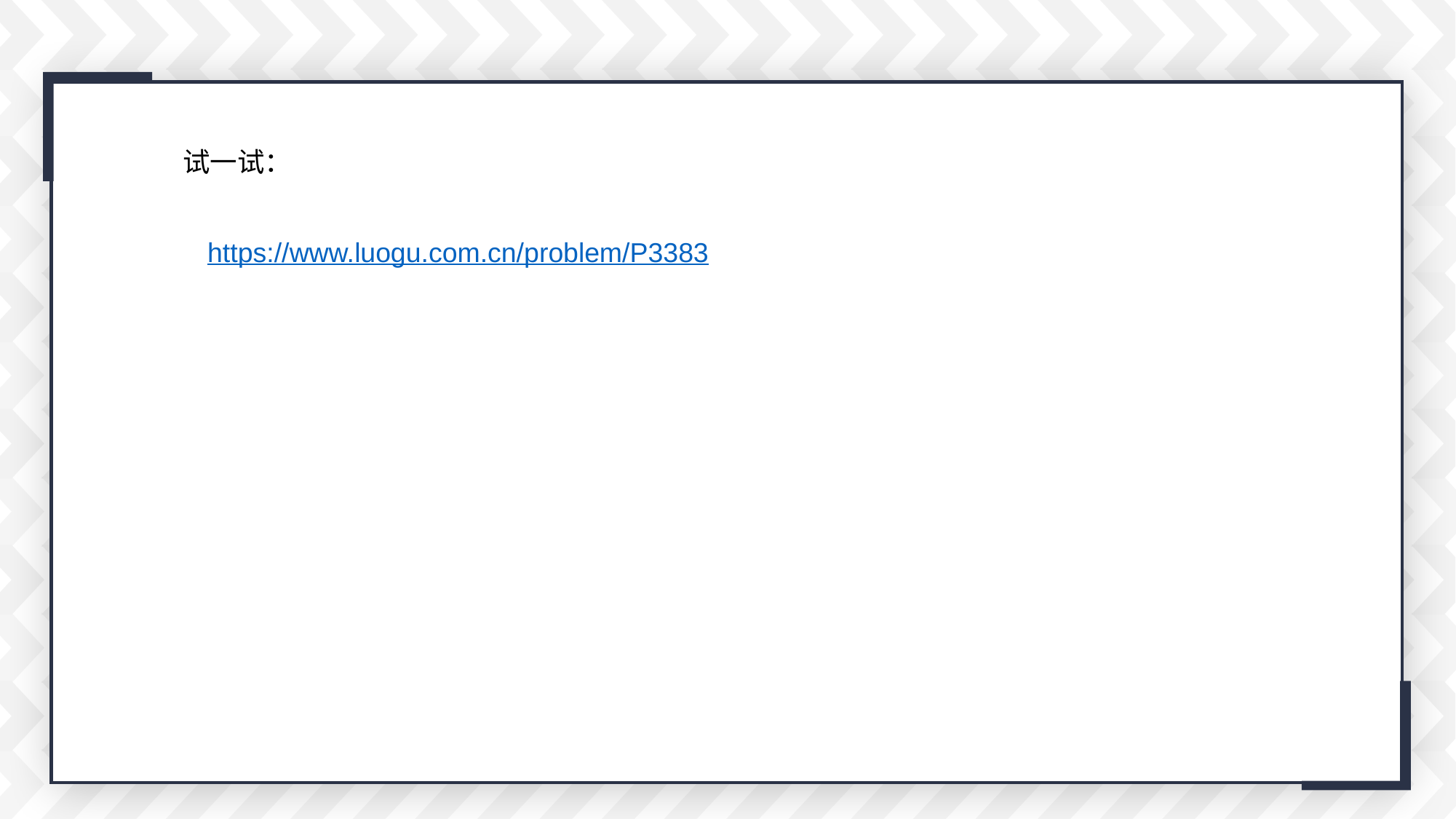

试一试：
https://www.luogu.com.cn/problem/P3383
点击在此录入上述图表的综合描述说明，在此录入上述图表的综合描述说明。在此录入上述图表的综合描述说明，在此录入上述图表的综合描述说明